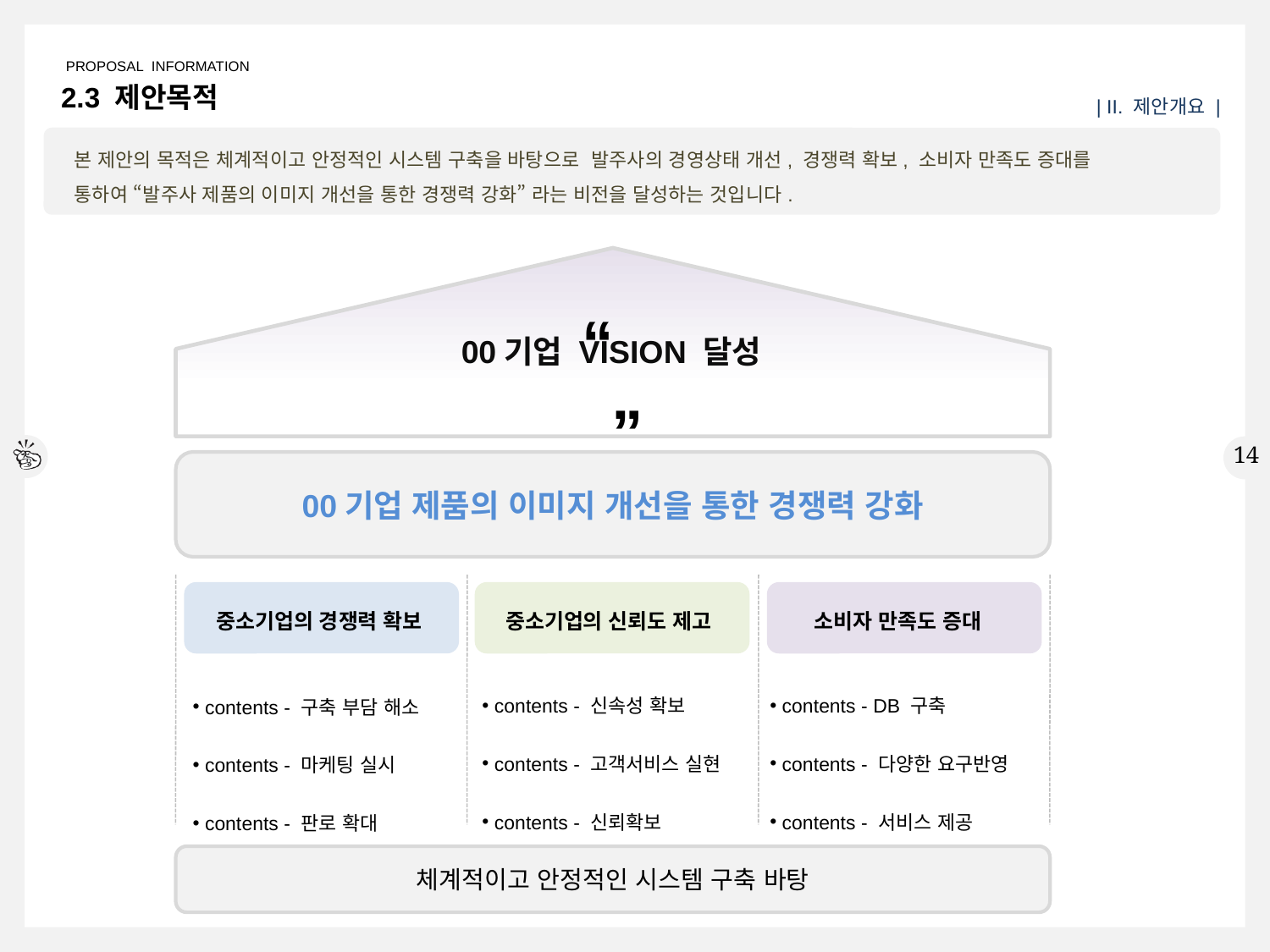

“
00기업 VISION 달성
”
00기업 제품의 이미지 개선을 통한 경쟁력 강화

중소기업의 경쟁력 확보
중소기업의 신뢰도 제고
소비자 만족도 증대
 contents - 신속성 확보
 contents - 고객서비스 실현
 contents - 신뢰확보
 contents - DB 구축
 contents - 다양한 요구반영
 contents - 서비스 제공
 contents - 구축 부담 해소
 contents - 마케팅 실시
 contents - 판로 확대
체계적이고 안정적인 시스템 구축 바탕